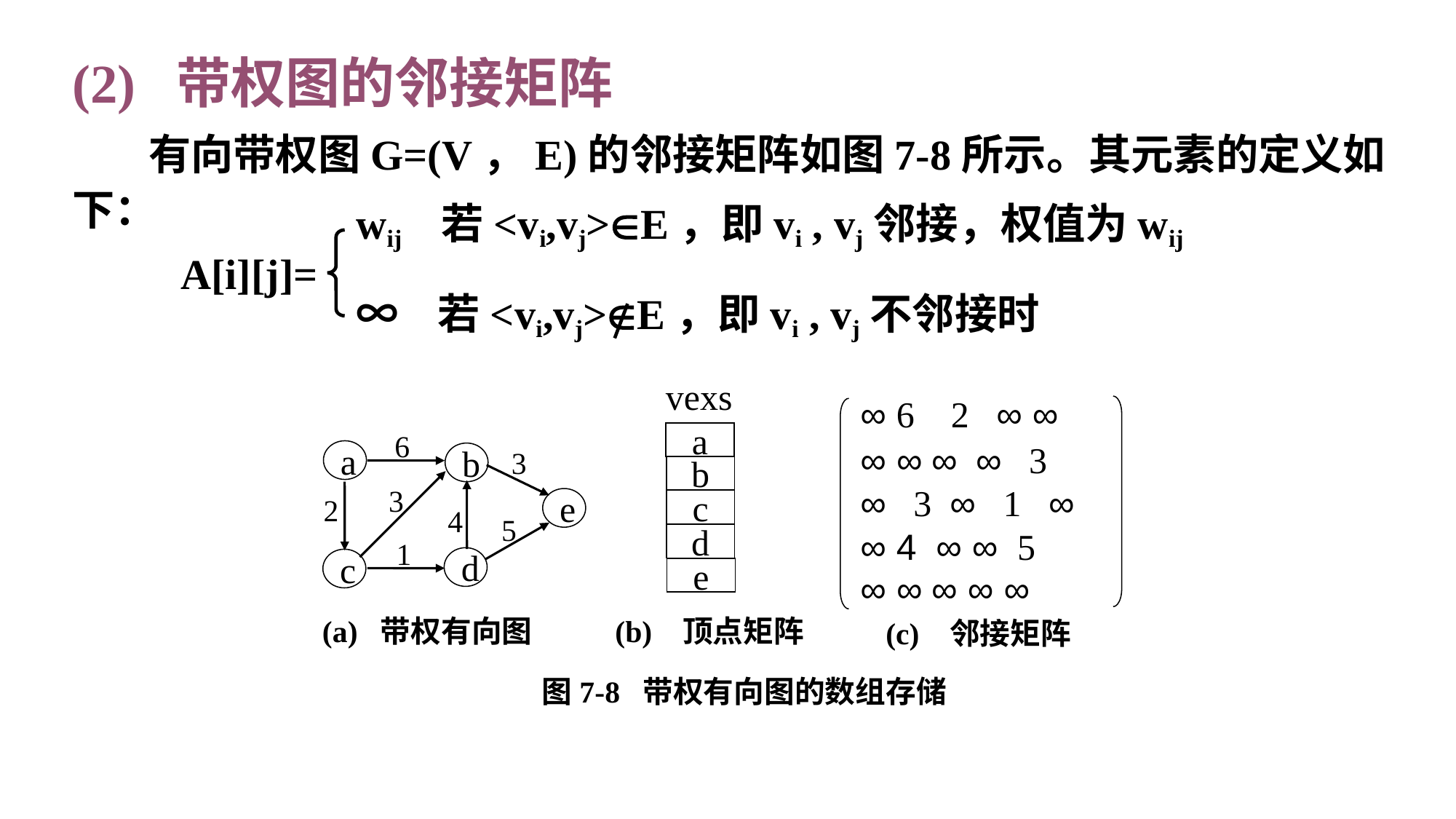

(2)  带权图的邻接矩阵
       有向带权图G=(V，E)的邻接矩阵如图7-8所示。其元素的定义如下：
wij    若<vi,vj>∈E，即vi , vj邻接，权值为wij

A[i][j]=
∞   若<vi,vj>∈E，即vi , vj不邻接时

vexs
a
b
c
d
e
(b)   顶点矩阵
∞ 6    2   ∞ ∞

∞ ∞ ∞  ∞   3
∞   3  ∞   1   ∞
∞ 4  ∞ ∞  5
∞ ∞ ∞ ∞ ∞
(c)   邻接矩阵
6
a
b
3

3
e
2
4
5

1
d
c

(a)  带权有向图
图7-8  带权有向图的数组存储